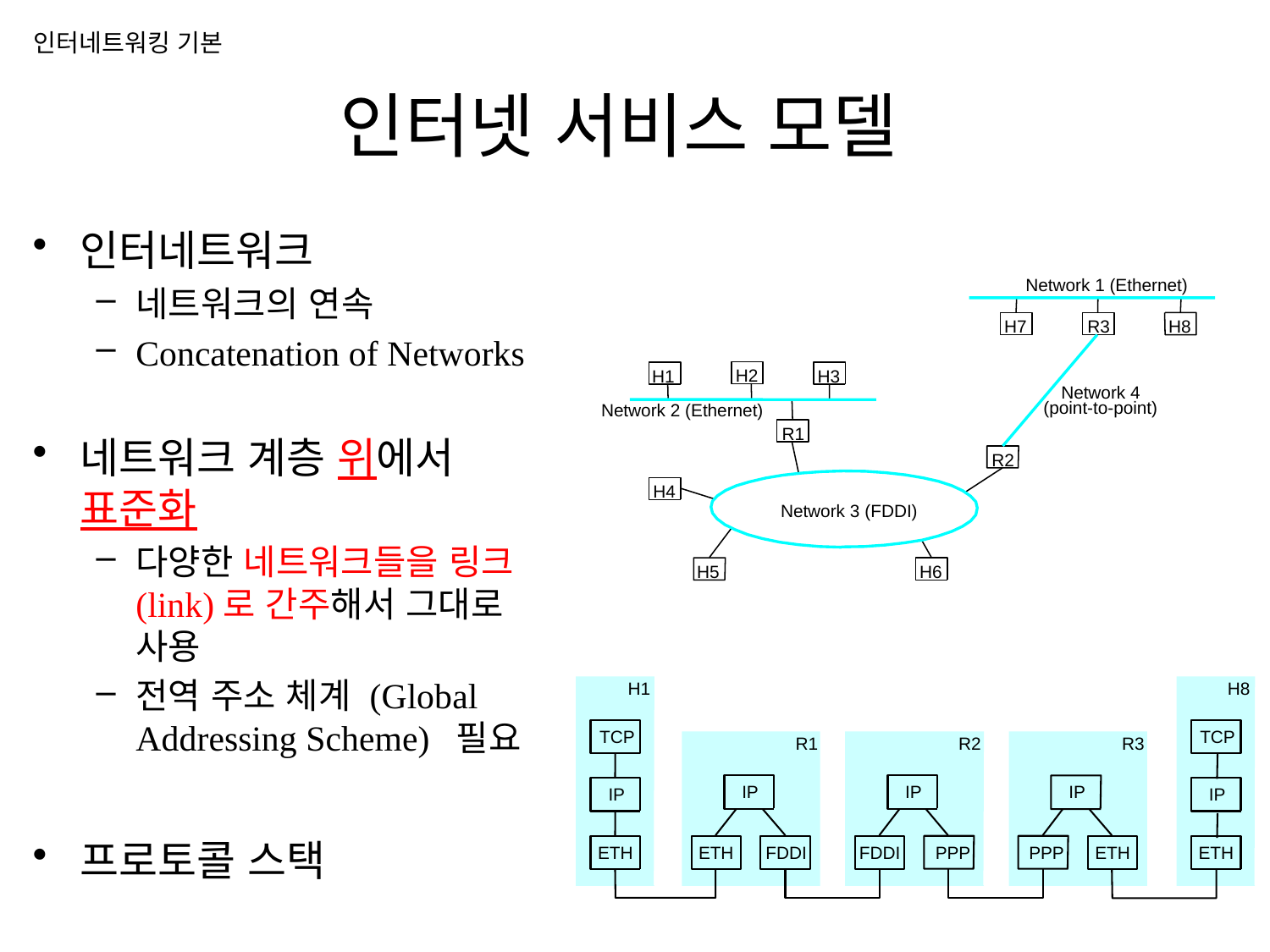

인터네트워킹 기본
# 인터넷 서비스 모델
인터네트워크
네트워크의 연속
Concatenation of Networks

네트워크 계층 위에서 표준화
다양한 네트워크들을 링크(link)로 간주해서 그대로 사용
전역 주소 체계 (Global Addressing Scheme)  필요

프로토콜 스택

Network 1 (Ethernet)

H7
R3
H8

H2
H1
H3
Network 4

(point-to-point)
Network 2 (Ethernet)

R1

R2

H4

Network 3 (FDDI)

H5
H6

H1
H8

TCP
TCP

R1
R2
R3

IP
IP
IP
IP
IP

FDDI
PPP
ETH
ETH
ETH
FDDI
PPP
ETH